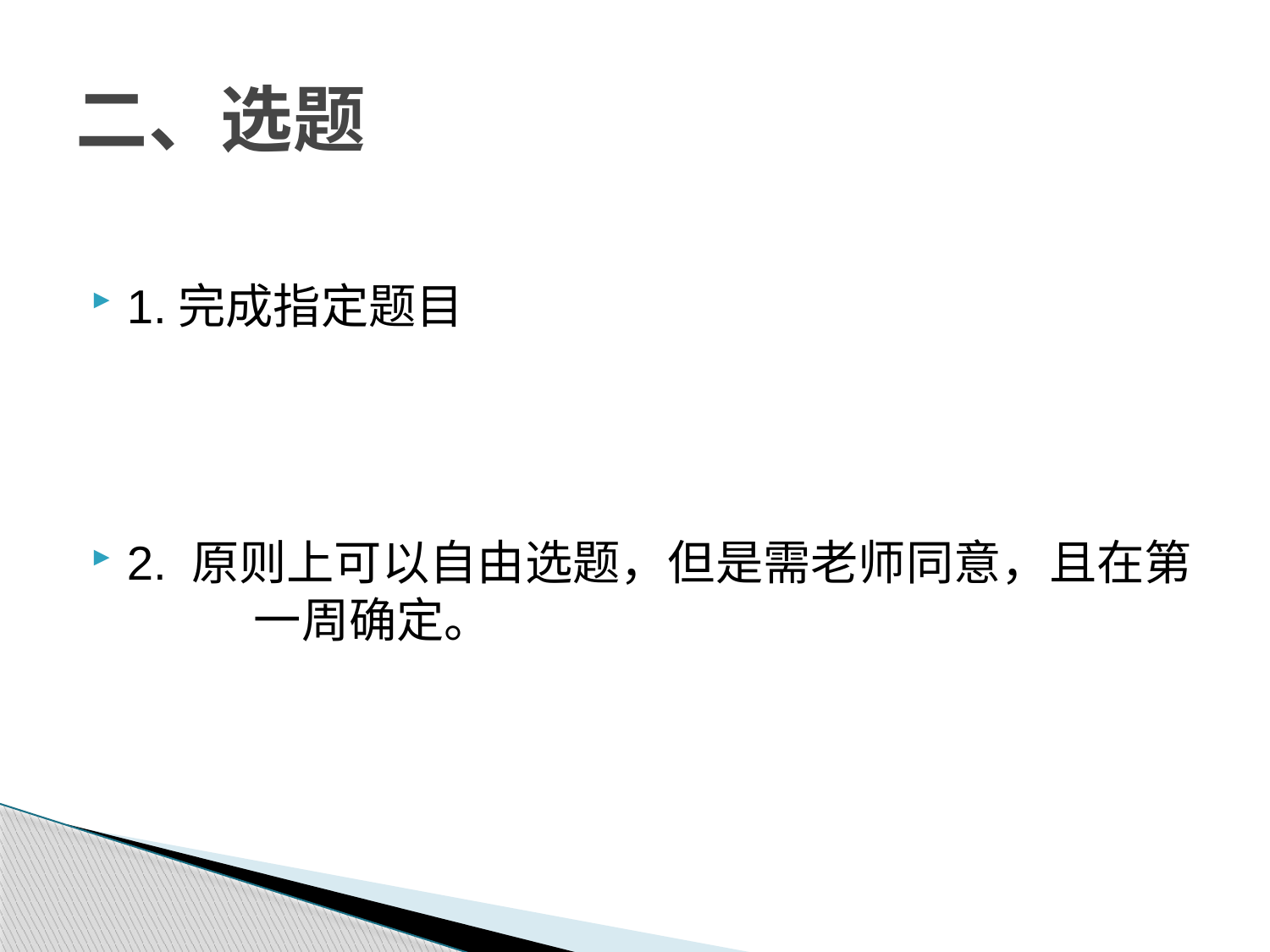

# 二、选题

1.完成指定题目

2. 原则上可以自由选题，但是需老师同意，且在第	一周确定。